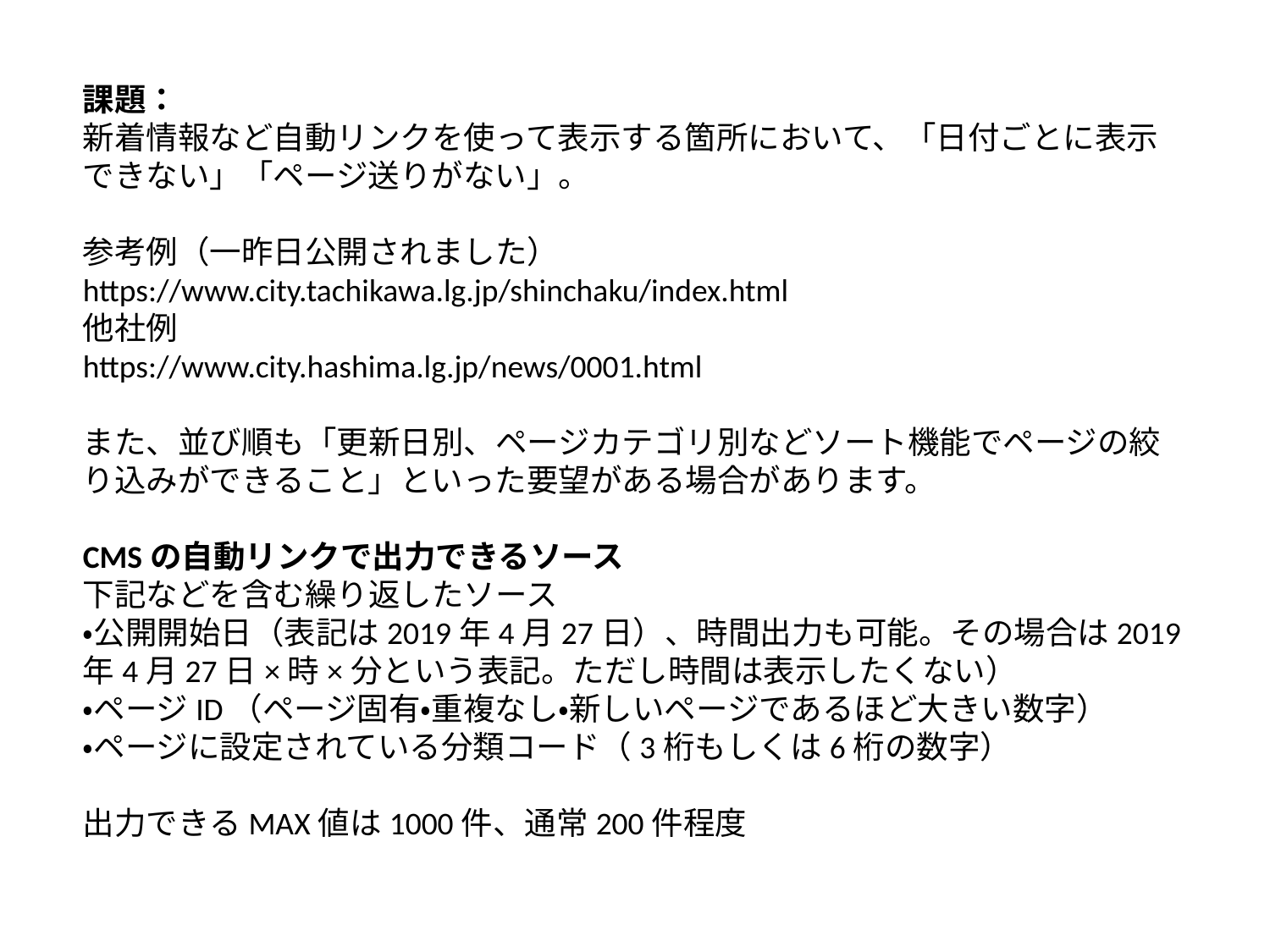

課題：
新着情報など自動リンクを使って表示する箇所において、「日付ごとに表示できない」「ページ送りがない」。

参考例（一昨日公開されました）
https://www.city.tachikawa.lg.jp/shinchaku/index.html
他社例
https://www.city.hashima.lg.jp/news/0001.html

また、並び順も「更新日別、ページカテゴリ別などソート機能でページの絞り込みができること」といった要望がある場合があります。

CMSの自動リンクで出力できるソース
下記などを含む繰り返したソース
・公開開始日（表記は2019年4月27日）、時間出力も可能。その場合は2019年4月27日×時×分という表記。ただし時間は表示したくない）
・ページID（ページ固有・重複なし・新しいページであるほど大きい数字）
・ページに設定されている分類コード（3桁もしくは6桁の数字）

出力できるMAX値は1000件、通常200件程度